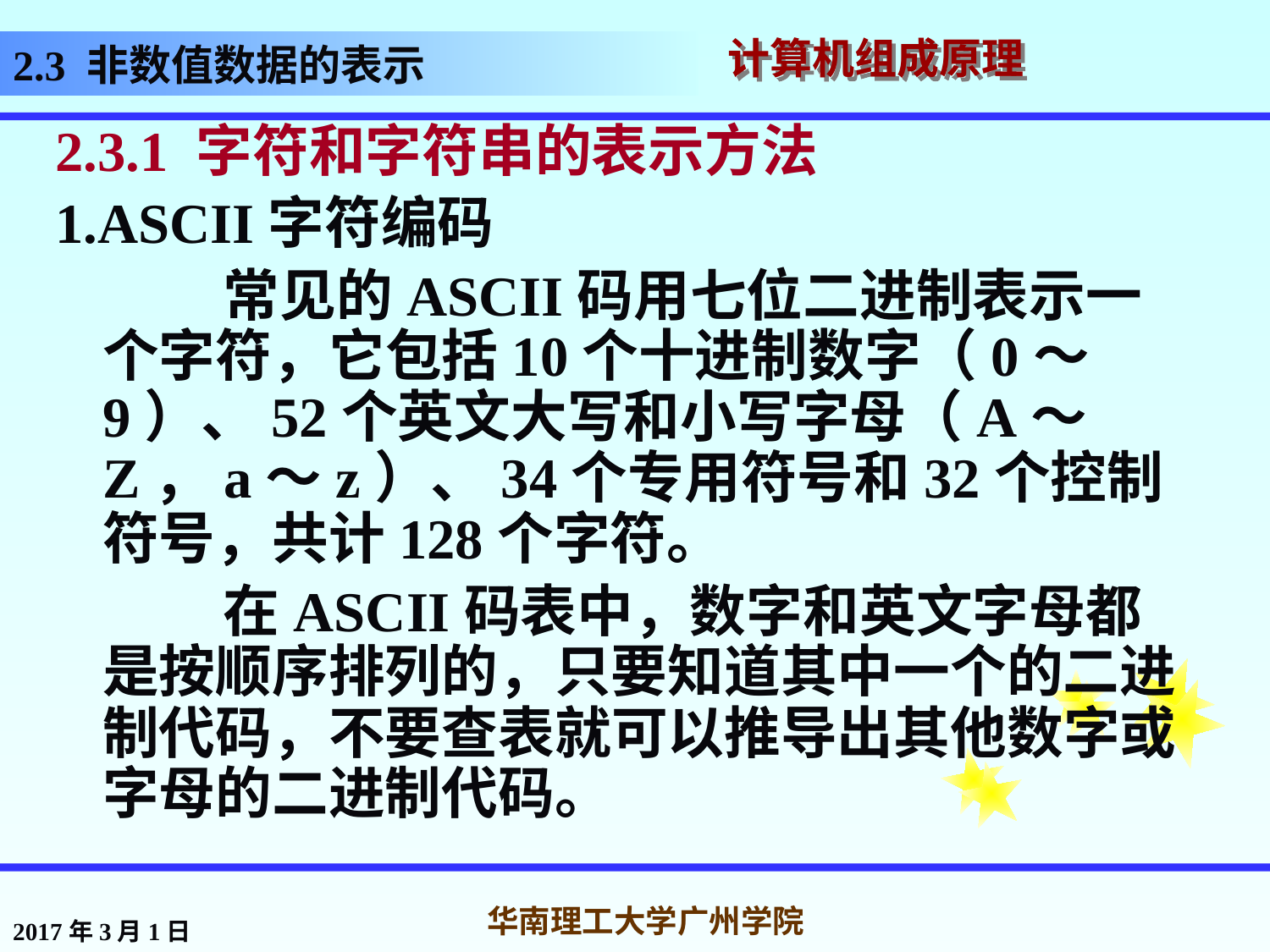

2.3 非数值数据的表示
2.3.1 字符和字符串的表示方法
1.ASCII字符编码
            常见的ASCII码用七位二进制表示一个字符，它包括10个十进制数字（0～9）、52个英文大写和小写字母（A～Z，a～z）、34个专用符号和32个控制符号，共计128个字符。
            在ASCII码表中，数字和英文字母都是按顺序排列的，只要知道其中一个的二进制代码，不要查表就可以推导出其他数字或字母的二进制代码。
2017年3月1日
华南理工大学广州学院